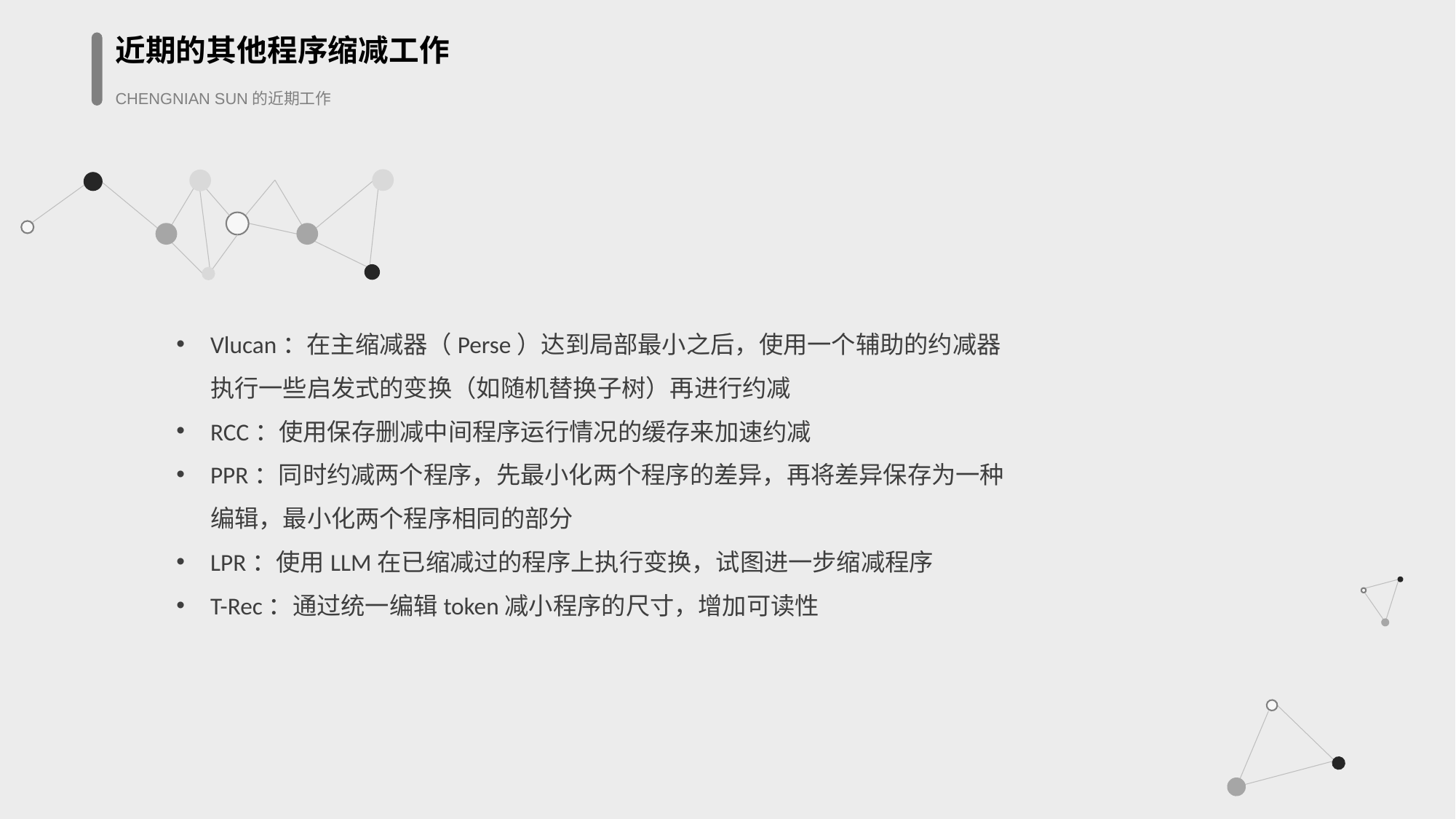

近期的其他程序缩减工作

CHENGNIAN SUN的近期工作

Vlucan：在主缩减器（Perse）达到局部最小之后，使用一个辅助的约减器执行一些启发式的变换（如随机替换子树）再进行约减
RCC：使用保存删减中间程序运行情况的缓存来加速约减
PPR：同时约减两个程序，先最小化两个程序的差异，再将差异保存为一种编辑，最小化两个程序相同的部分
LPR：使用LLM在已缩减过的程序上执行变换，试图进一步缩减程序
T-Rec：通过统一编辑token减小程序的尺寸，增加可读性